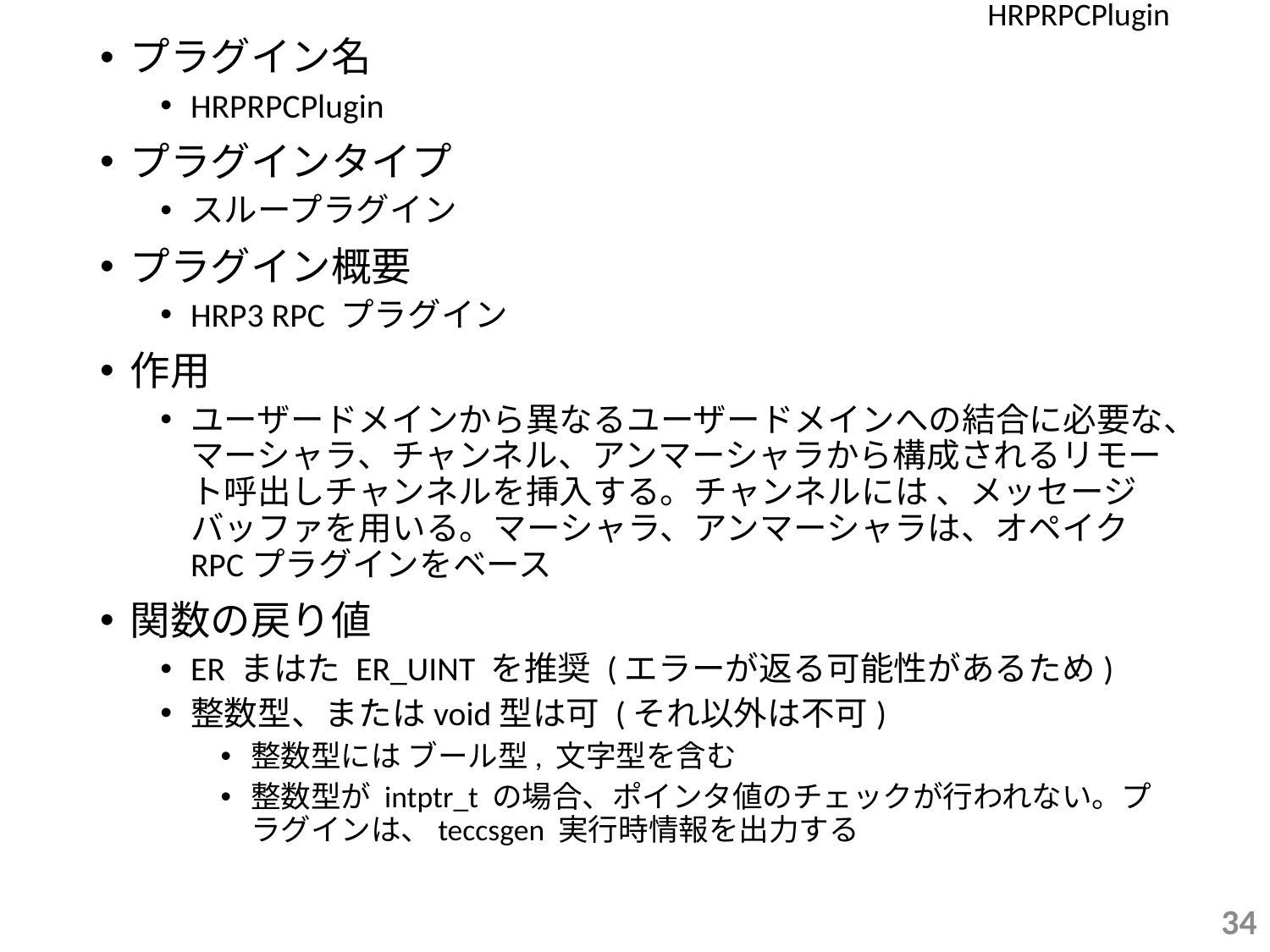

# HRPRPCPlugin
プラグイン名
HRPRPCPlugin
プラグインタイプ
スループラグイン
プラグイン概要
HRP3 RPC プラグイン
作用
ユーザードメインから異なるユーザードメインへの結合に必要な、マーシャラ、チャンネル、アンマーシャラから構成されるリモート呼出しチャンネルを挿入する。チャンネルには 、メッセージバッファを用いる。マーシャラ、アンマーシャラは、オペイクRPCプラグインをベース
関数の戻り値
ER まはた ER_UINT を推奨 (エラーが返る可能性があるため)
整数型、またはvoid型は可 (それ以外は不可)
整数型には ブール型, 文字型を含む
整数型が intptr_t の場合、ポインタ値のチェックが行われない。プラグインは、teccsgen 実行時情報を出力する

34